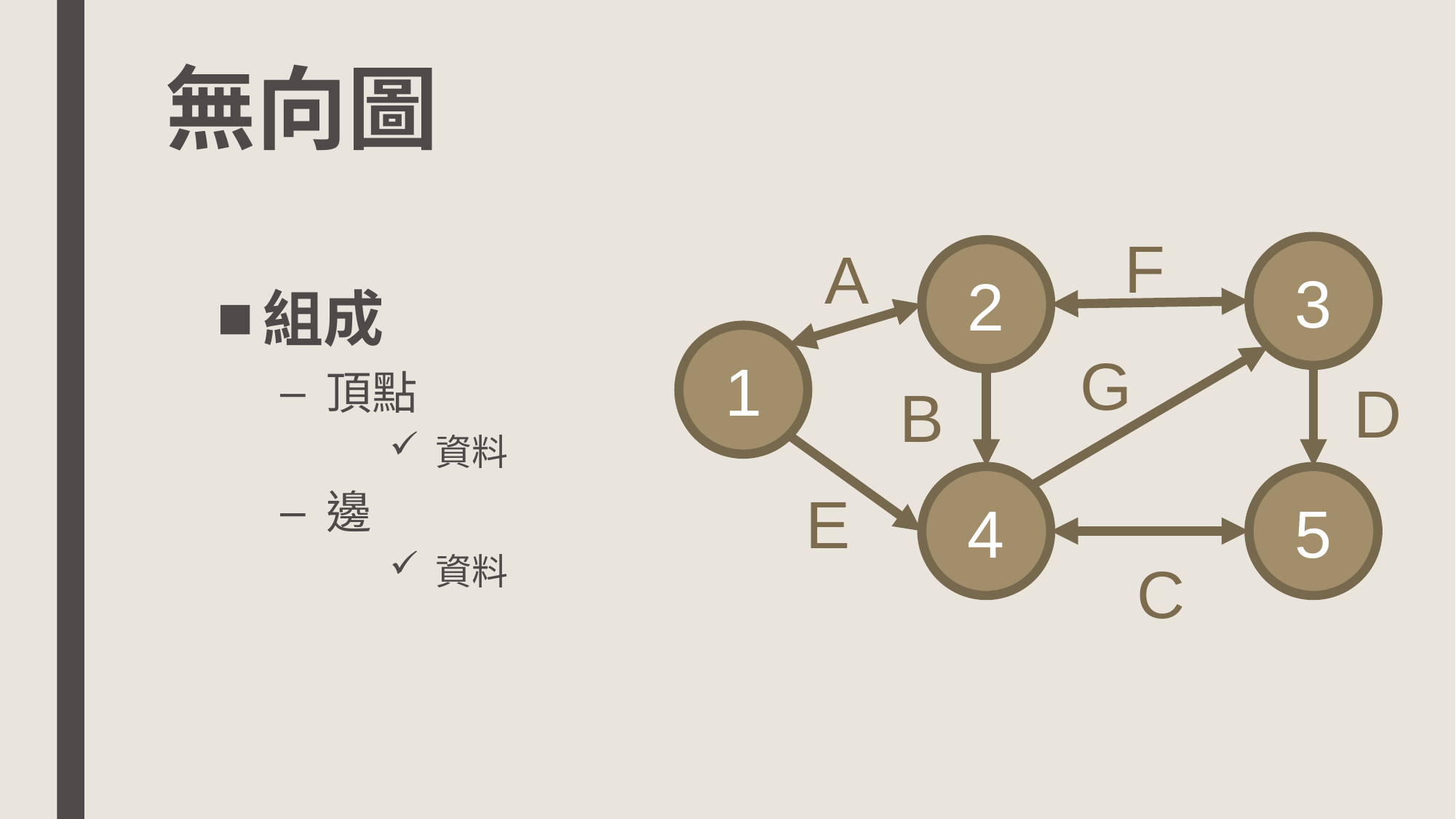

# 無向圖
F
A
3
2
組成
頂點
資料
邊
資料
1
G
D
B
4
5
E
C